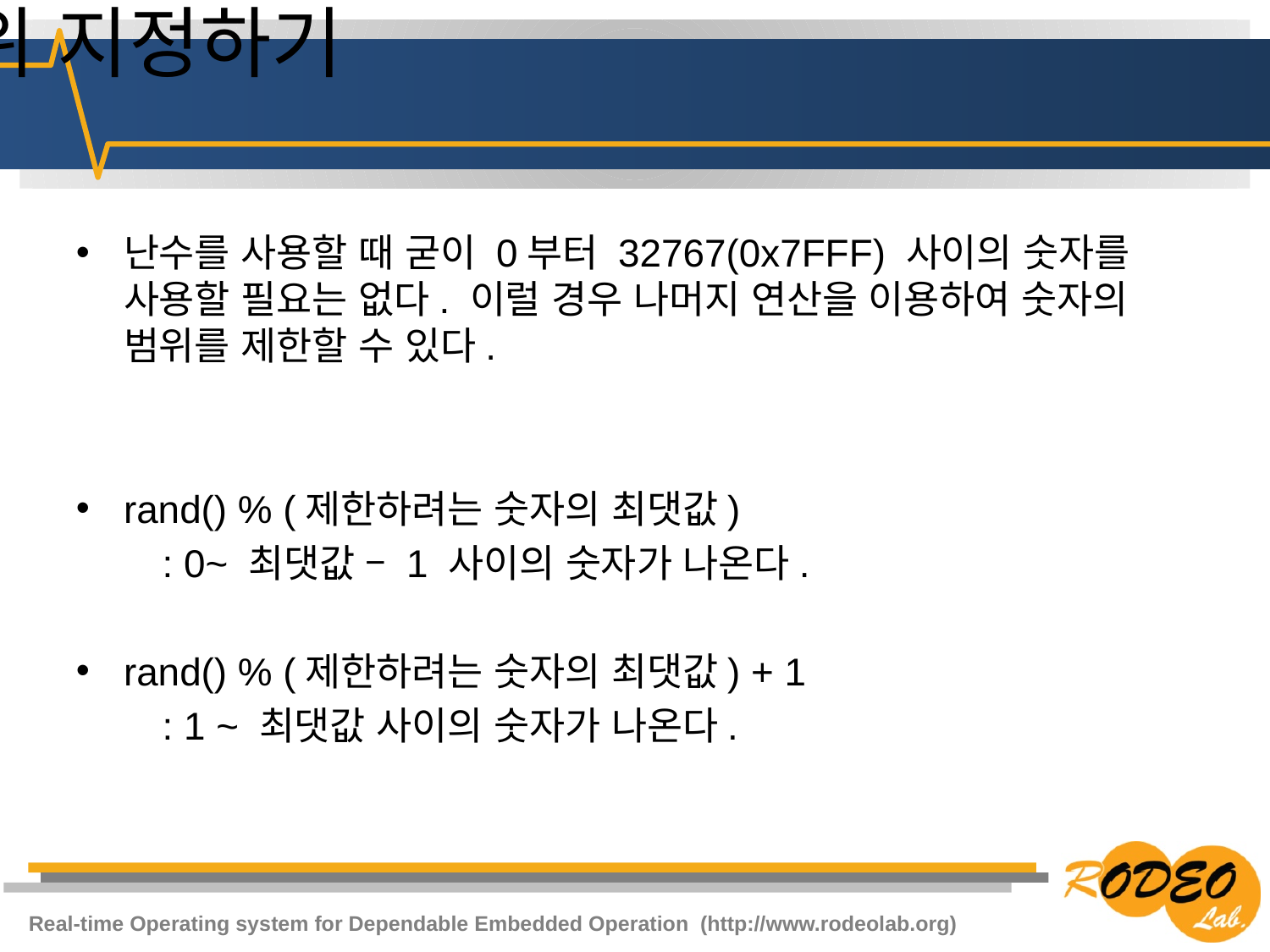

# 난수의 범위 지정하기
난수를 사용할 때 굳이 0부터 32767(0x7FFF) 사이의 숫자를 사용할 필요는 없다. 이럴 경우 나머지 연산을 이용하여 숫자의 범위를 제한할 수 있다.

rand() % (제한하려는 숫자의 최댓값)
        : 0~ 최댓값 – 1 사이의 숫자가 나온다.

rand() % (제한하려는 숫자의 최댓값) + 1
        : 1 ~ 최댓값 사이의 숫자가 나온다.